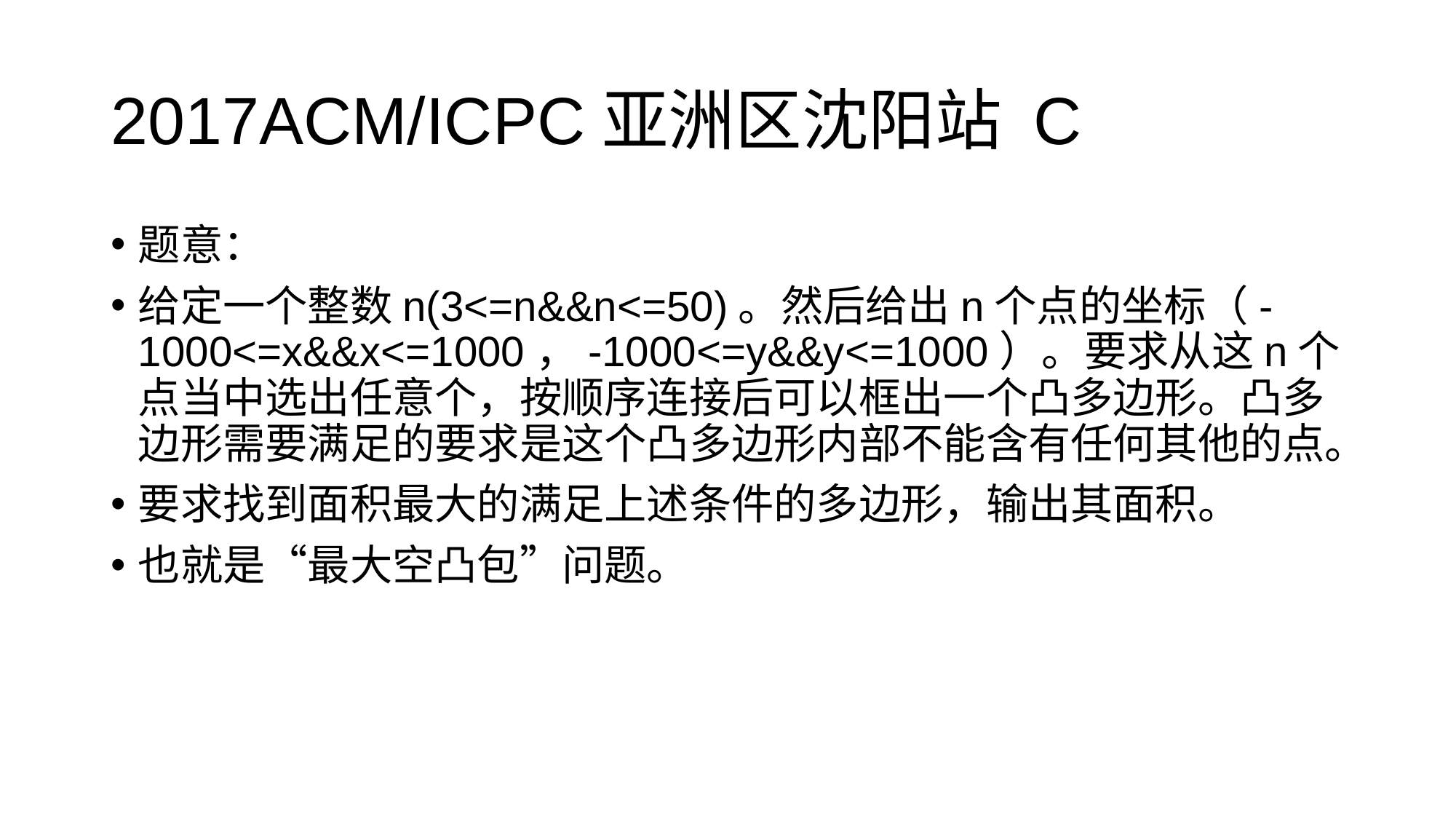

# 2017ACM/ICPC亚洲区沈阳站 C
题意：
给定一个整数n(3<=n&&n<=50)。然后给出n个点的坐标（-1000<=x&&x<=1000，-1000<=y&&y<=1000）。要求从这n个点当中选出任意个，按顺序连接后可以框出一个凸多边形。凸多边形需要满足的要求是这个凸多边形内部不能含有任何其他的点。
要求找到面积最大的满足上述条件的多边形，输出其面积。
也就是“最大空凸包”问题。